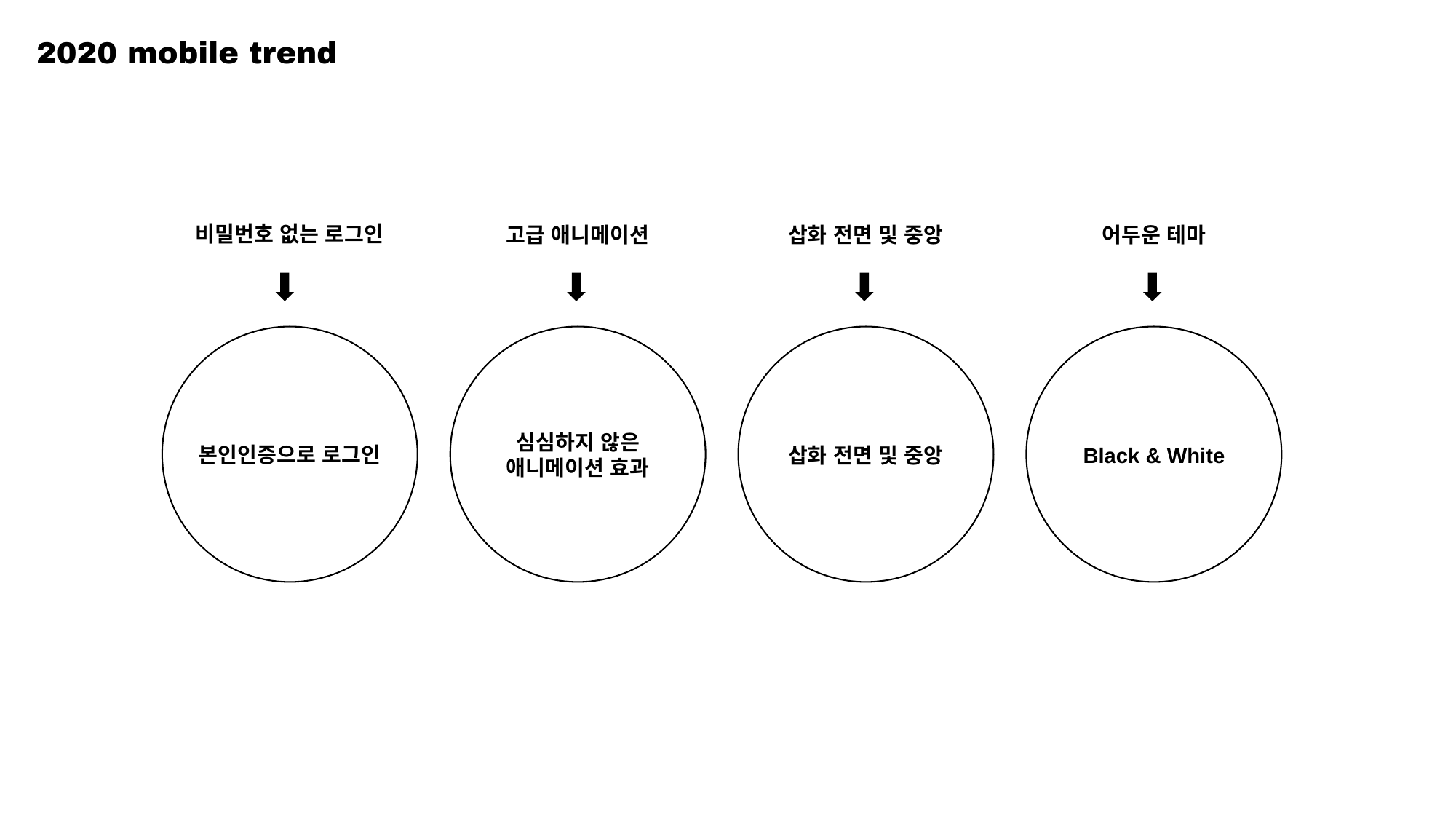

2020 mobile trend
비밀번호 없는 로그인
고급 애니메이션
삽화 전면 및 중앙
어두운 테마

심심하지 않은
애니메이션 효과
본인인증으로 로그인
삽화 전면 및 중앙
Black & White